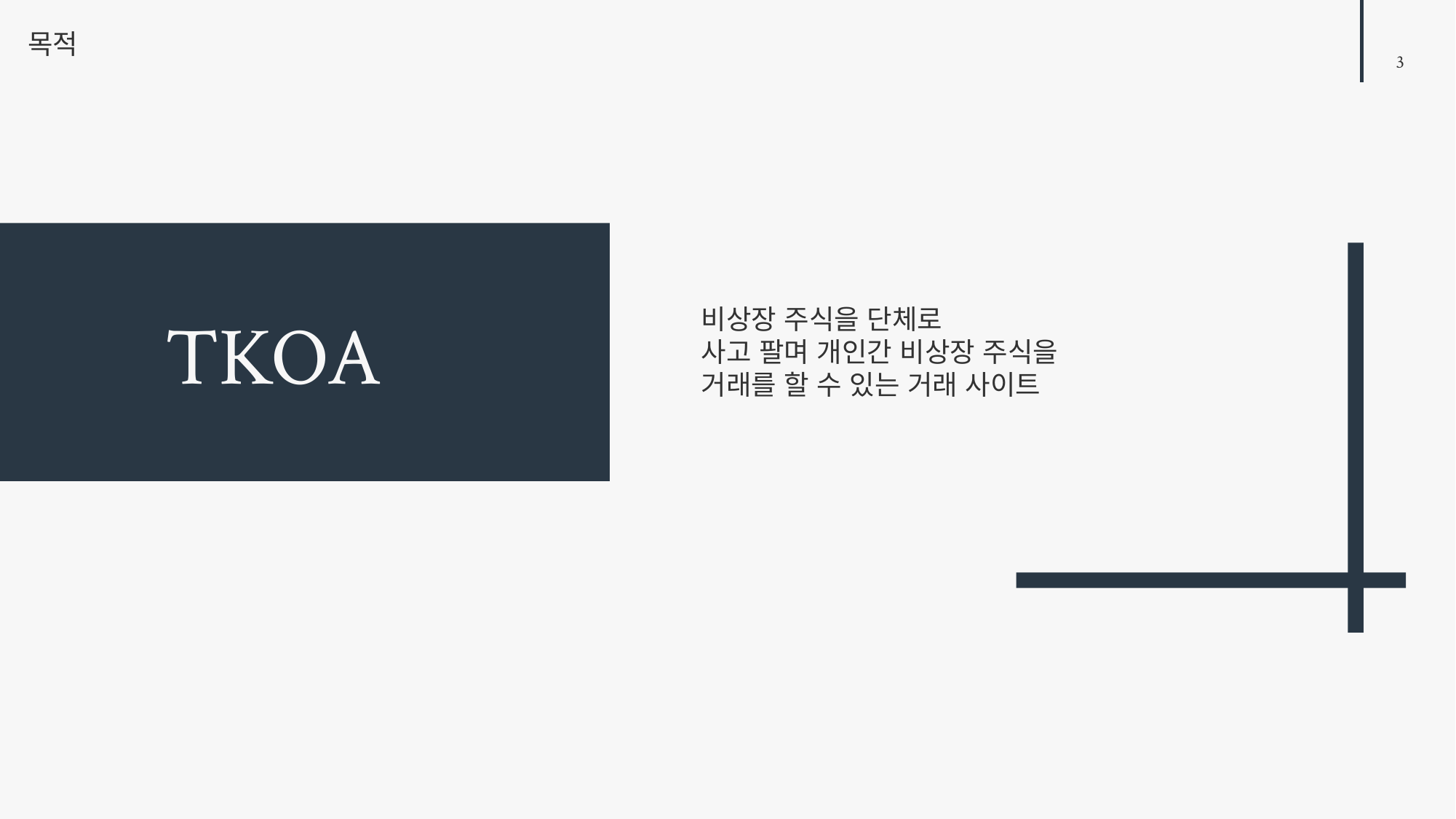

목적

TKOA
비상장 주식을 단체로
사고 팔며 개인간 비상장 주식을
거래를 할 수 있는 거래 사이트